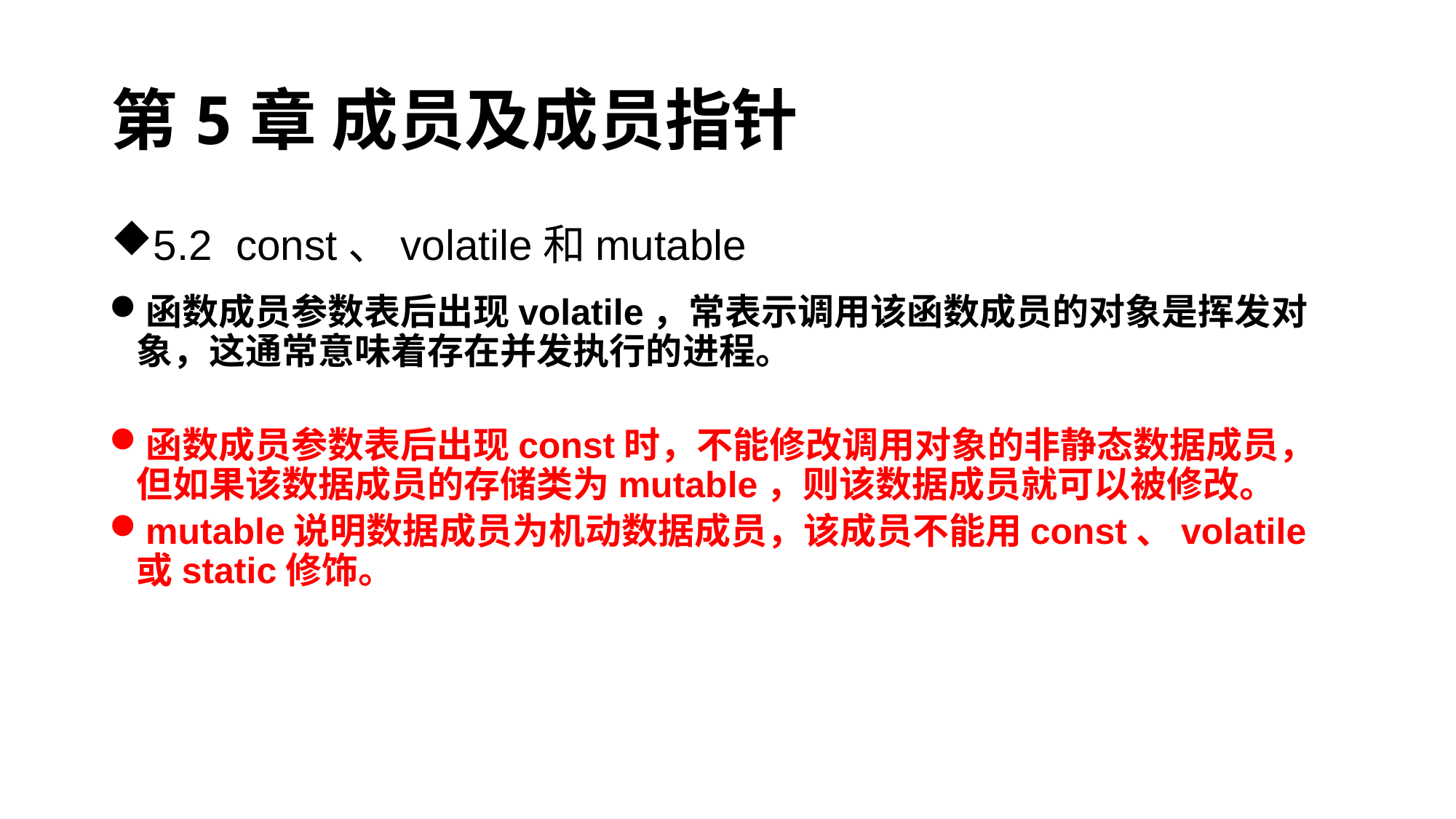

# 第5章 成员及成员指针
5.2  const、volatile和mutable
函数成员参数表后出现volatile，常表示调用该函数成员的对象是挥发对象，这通常意味着存在并发执行的进程。

函数成员参数表后出现const时，不能修改调用对象的非静态数据成员，但如果该数据成员的存储类为mutable，则该数据成员就可以被修改。
mutable说明数据成员为机动数据成员，该成员不能用const、volatile或static修饰。